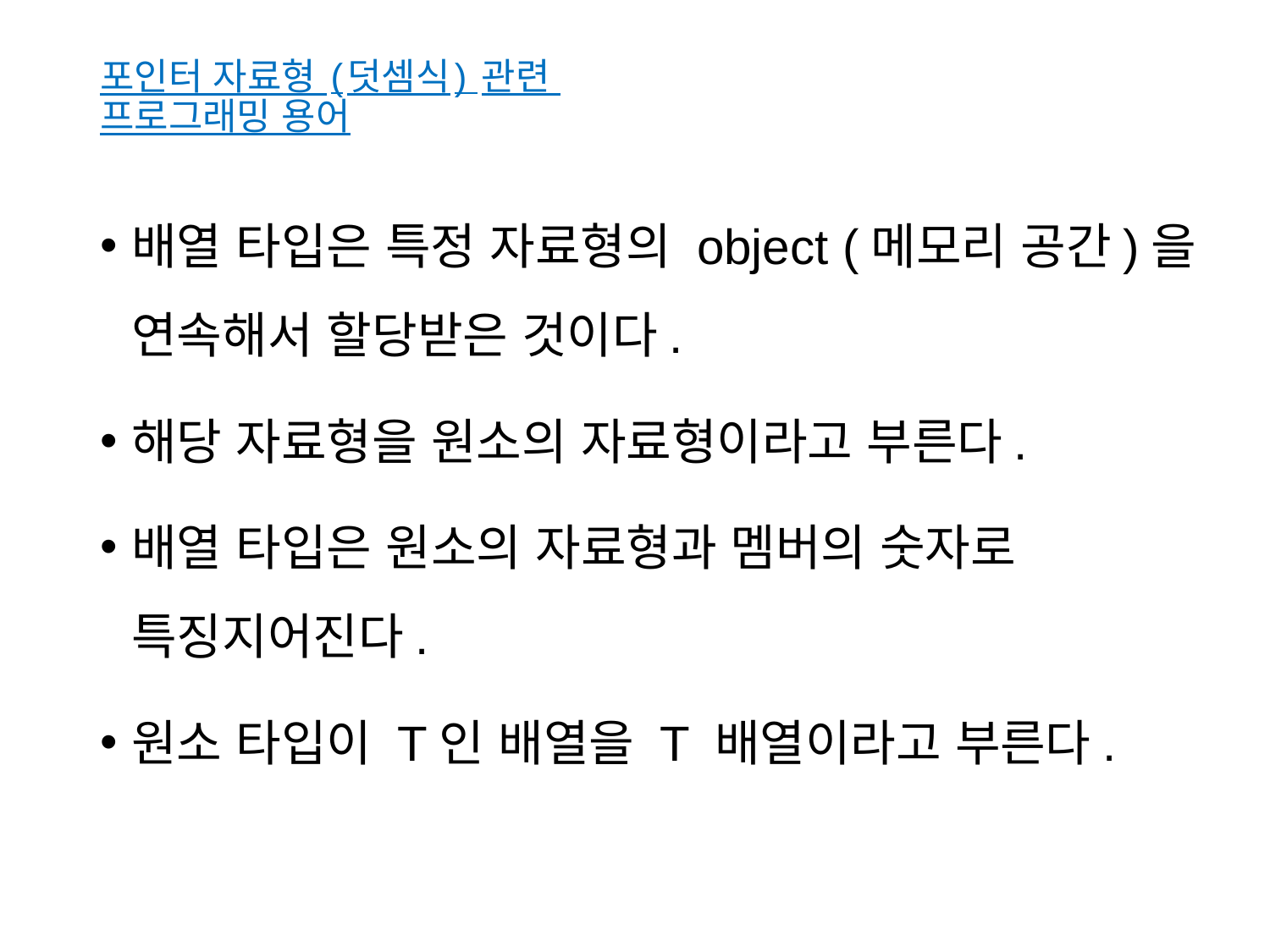

# 포인터 자료형 (덧셈식) 관련 프로그래밍 용어
배열 타입은 특정 자료형의 object (메모리 공간)을 연속해서 할당받은 것이다.
해당 자료형을 원소의 자료형이라고 부른다.
배열 타입은 원소의 자료형과 멤버의 숫자로
특징지어진다.
원소 타입이 T인 배열을 T 배열이라고 부른다.